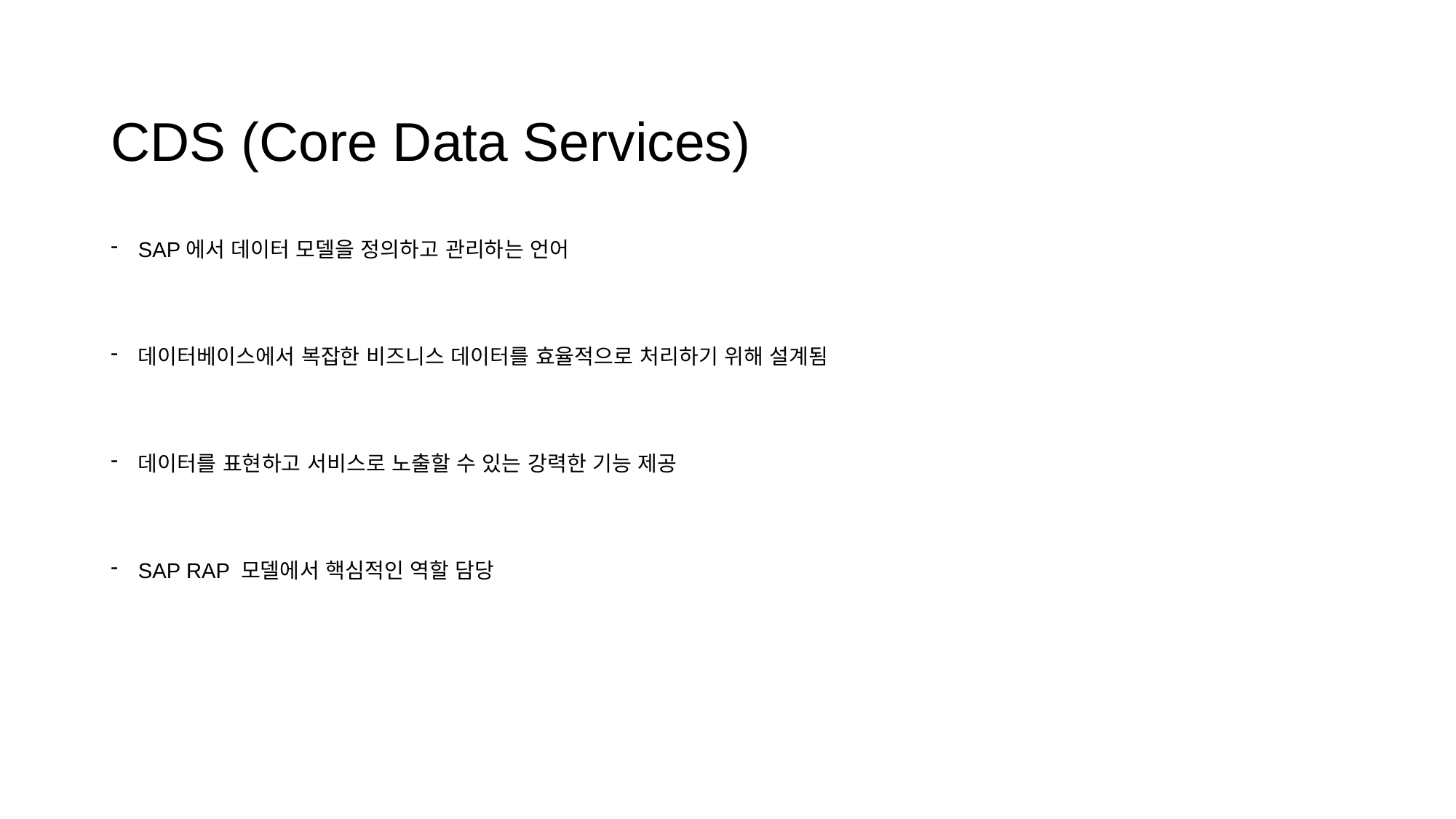

# CDS (Core Data Services)
SAP에서 데이터 모델을 정의하고 관리하는 언어

데이터베이스에서 복잡한 비즈니스 데이터를 효율적으로 처리하기 위해 설계됨

데이터를 표현하고 서비스로 노출할 수 있는 강력한 기능 제공

SAP RAP 모델에서 핵심적인 역할 담당